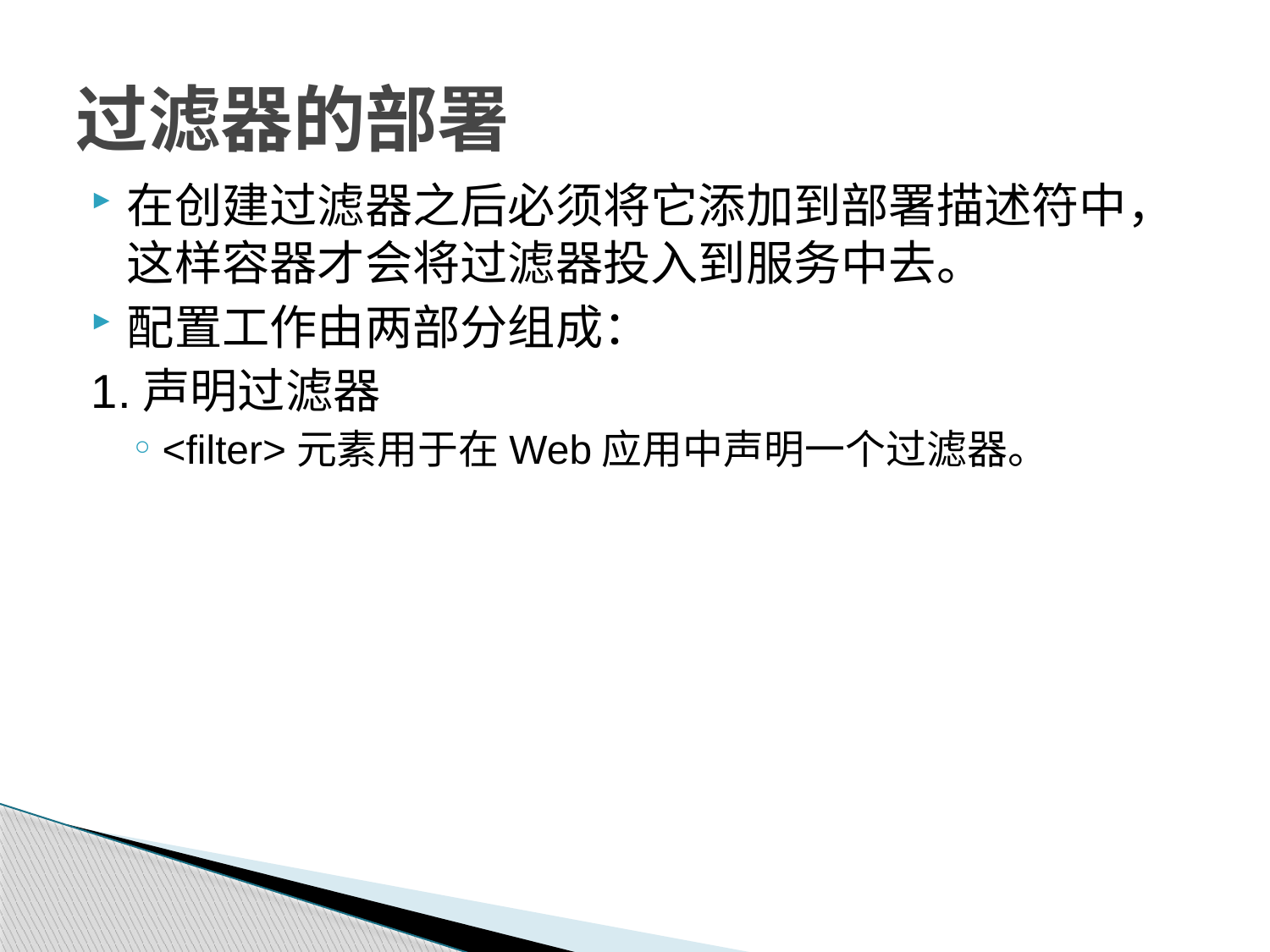

# 过滤器的部署
在创建过滤器之后必须将它添加到部署描述符中，这样容器才会将过滤器投入到服务中去。
配置工作由两部分组成：
1.声明过滤器
<filter>元素用于在Web应用中声明一个过滤器。